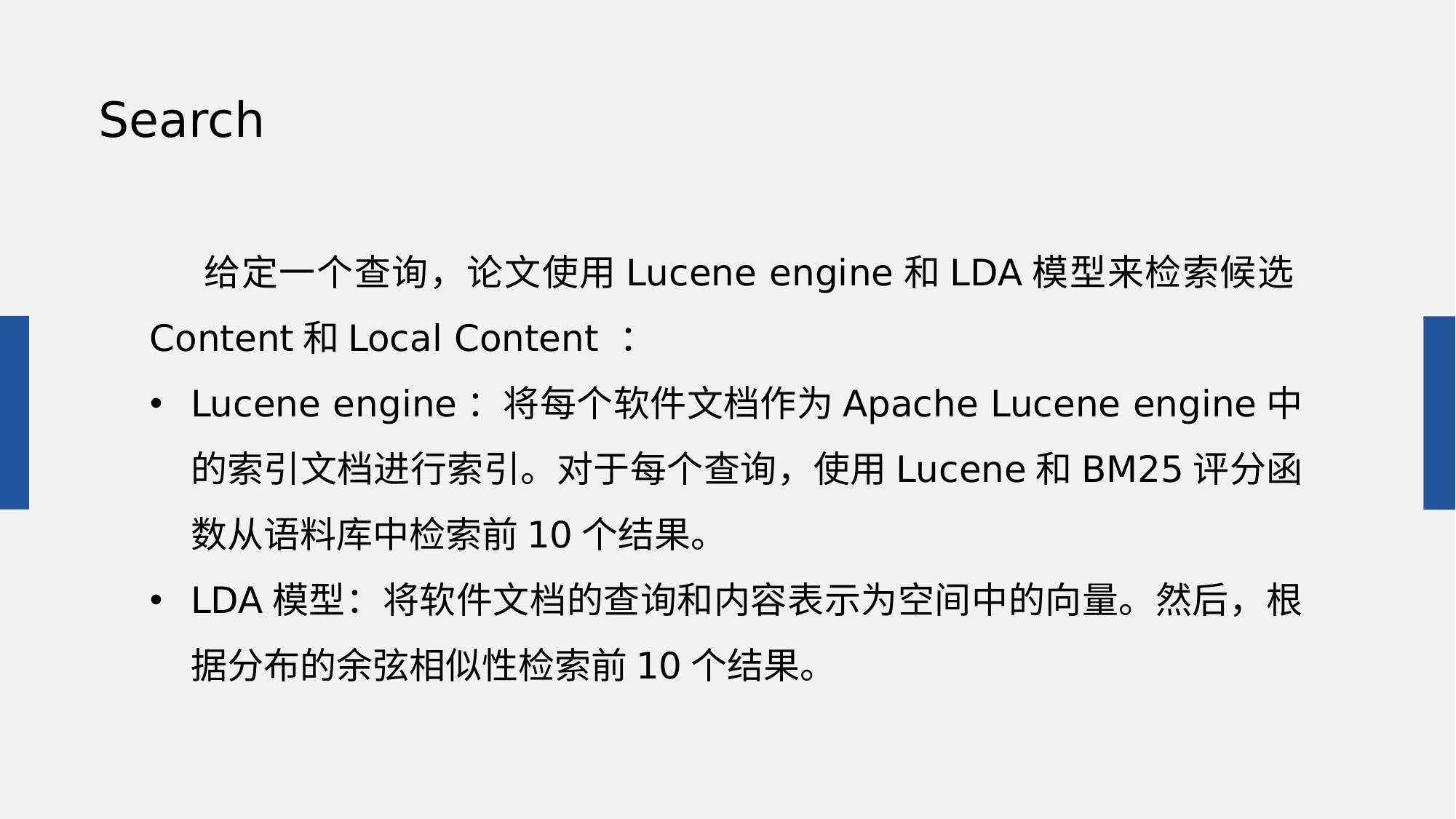

Search
给定一个查询，论文使用Lucene engine和LDA模型来检索候选Content和Local Content ：
Lucene engine：将每个软件文档作为Apache Lucene engine中的索引文档进行索引。对于每个查询，使用Lucene和BM25评分函数从语料库中检索前10个结果。
LDA模型：将软件文档的查询和内容表示为空间中的向量。然后，根据分布的余弦相似性检索前10个结果。